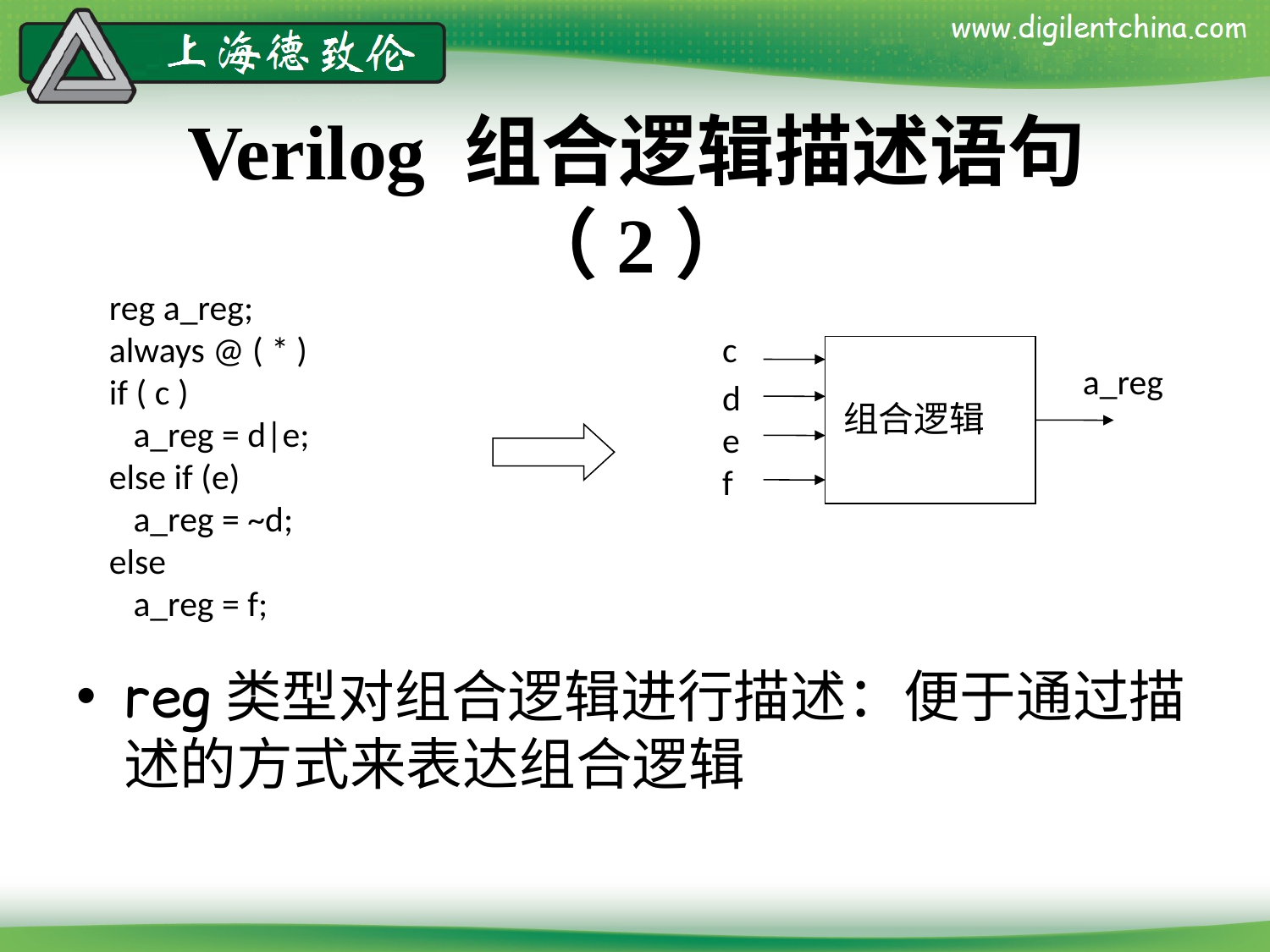

# Verilog 组合逻辑描述语句（2）

reg a_reg;
always @ ( * )
if ( c )
   a_reg = d|e;
else if (e)
   a_reg = ~d;
else
   a_reg = f;
c

a_reg
d

组合逻辑
e

f

reg类型对组合逻辑进行描述：便于通过描述的方式来表达组合逻辑